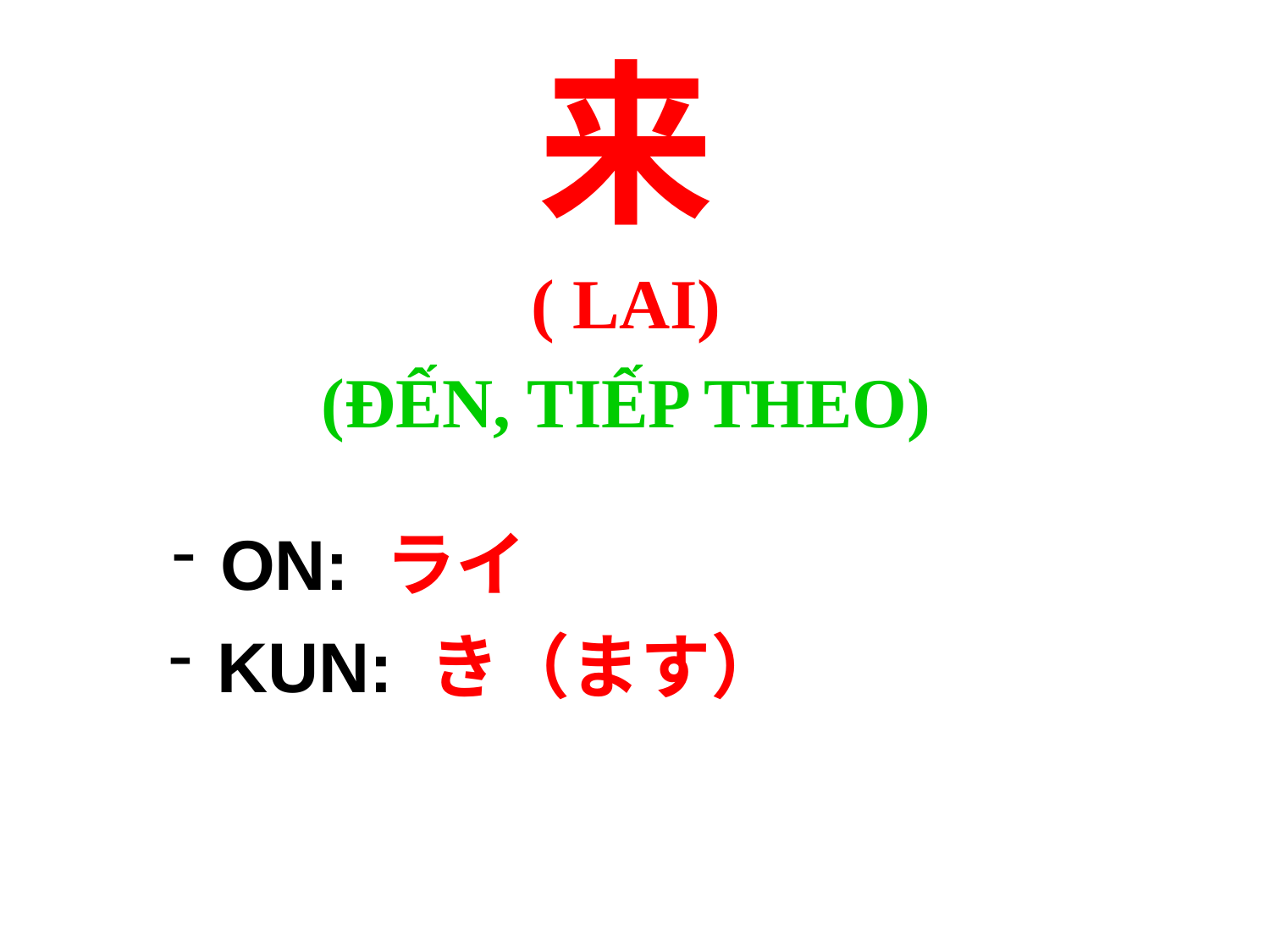

来
( LAI)
(ĐẾN, TIẾP THEO)
ON: ライ
KUN: き（ます）